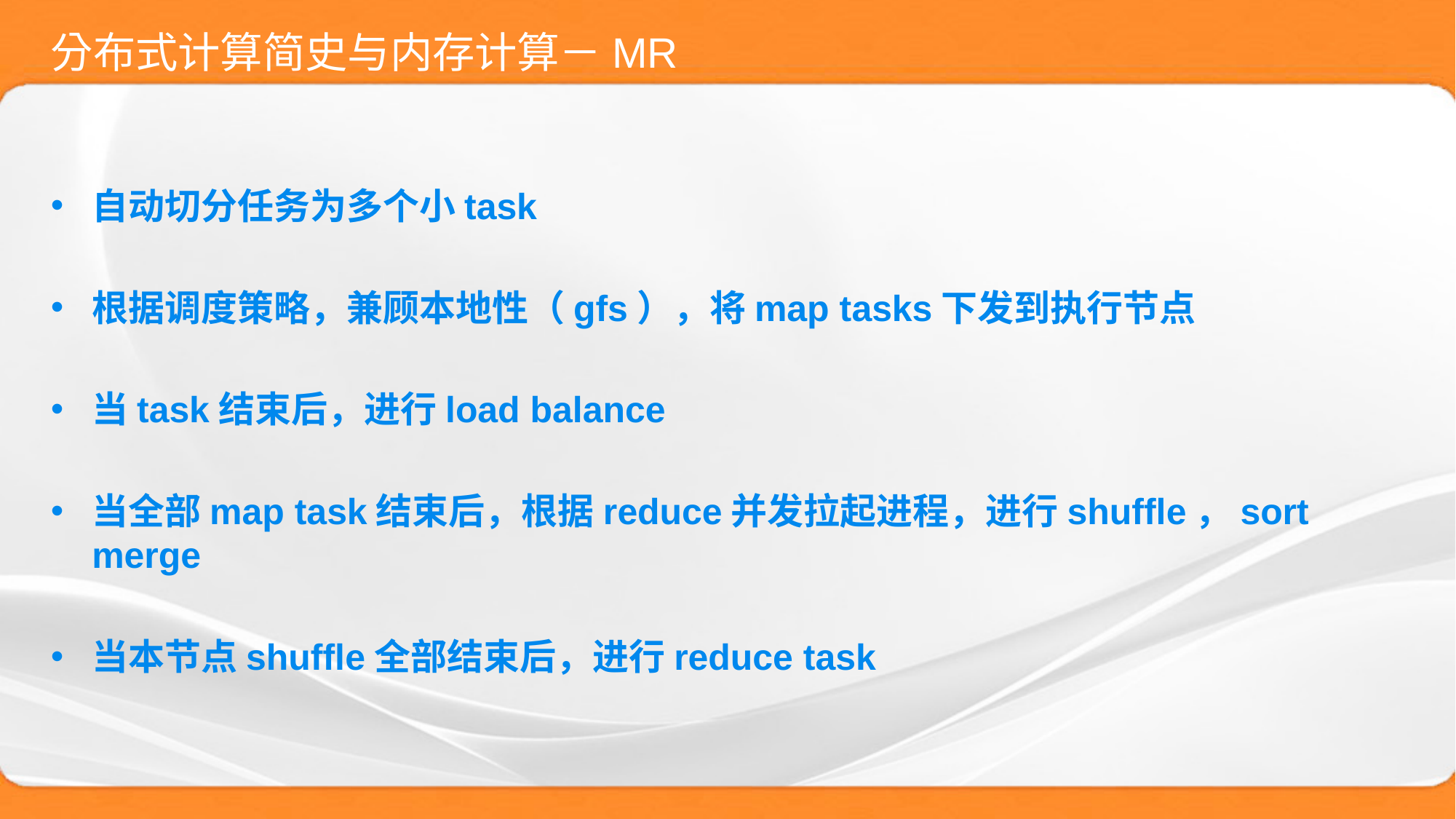

# 分布式计算简史与内存计算－MR
自动切分任务为多个小task

根据调度策略，兼顾本地性（gfs），将map tasks下发到执行节点

当task结束后，进行load balance

当全部map task结束后，根据reduce并发拉起进程，进行shuffle，sort merge

当本节点shuffle全部结束后，进行reduce task